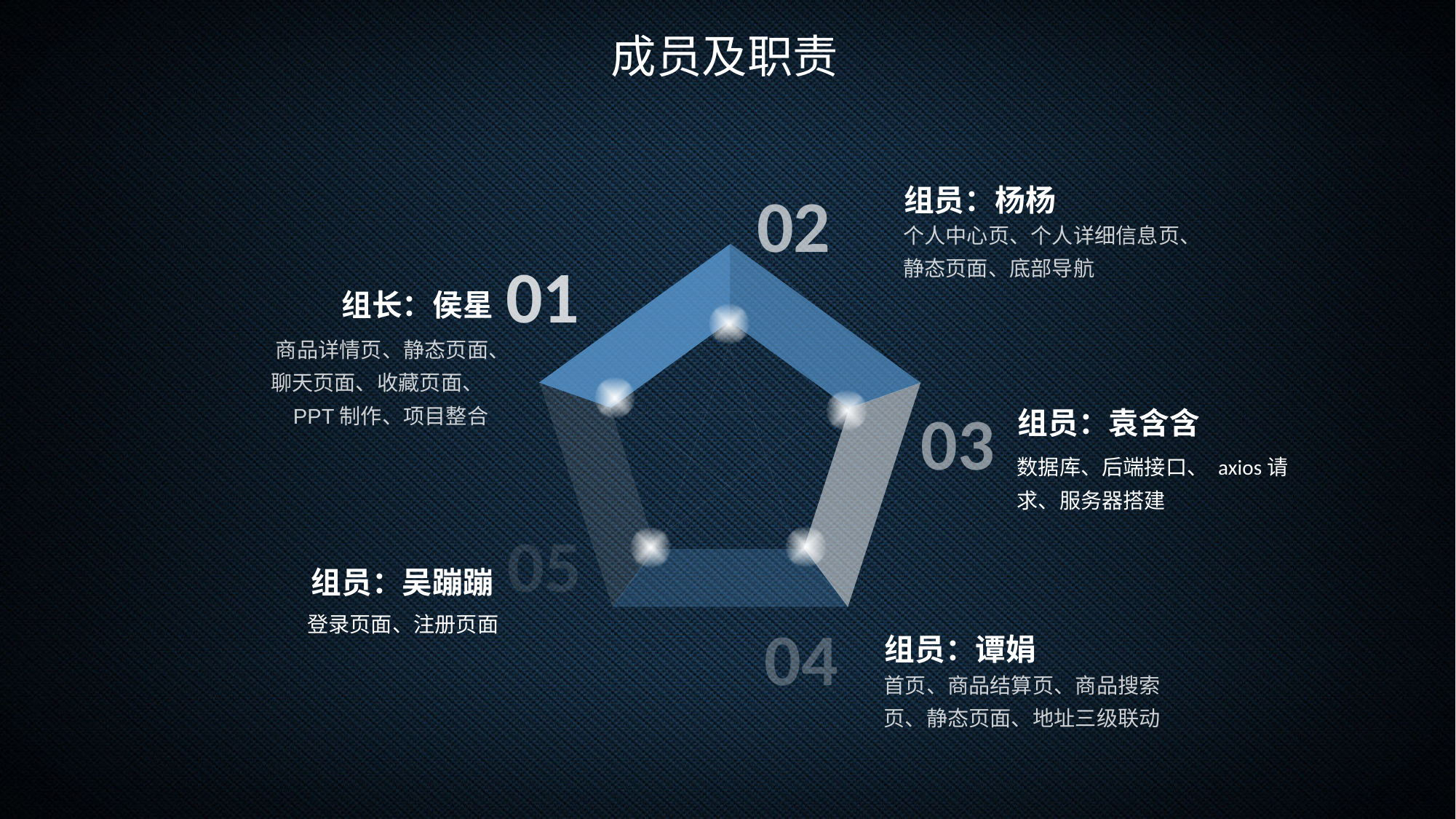

成员及职责
组员：杨杨
个人中心页、个人详细信息页、静态页面、底部导航
02

01
组长：侯星
商品详情页、静态页面、聊天页面、收藏页面、PPT制作、项目整合

组员：袁含含
数据库、后端接口、 axios请求、服务器搭建

03
05

组员：吴蹦蹦
登录页面、注册页面
04
组员：谭娟
首页、商品结算页、商品搜索页、静态页面、地址三级联动